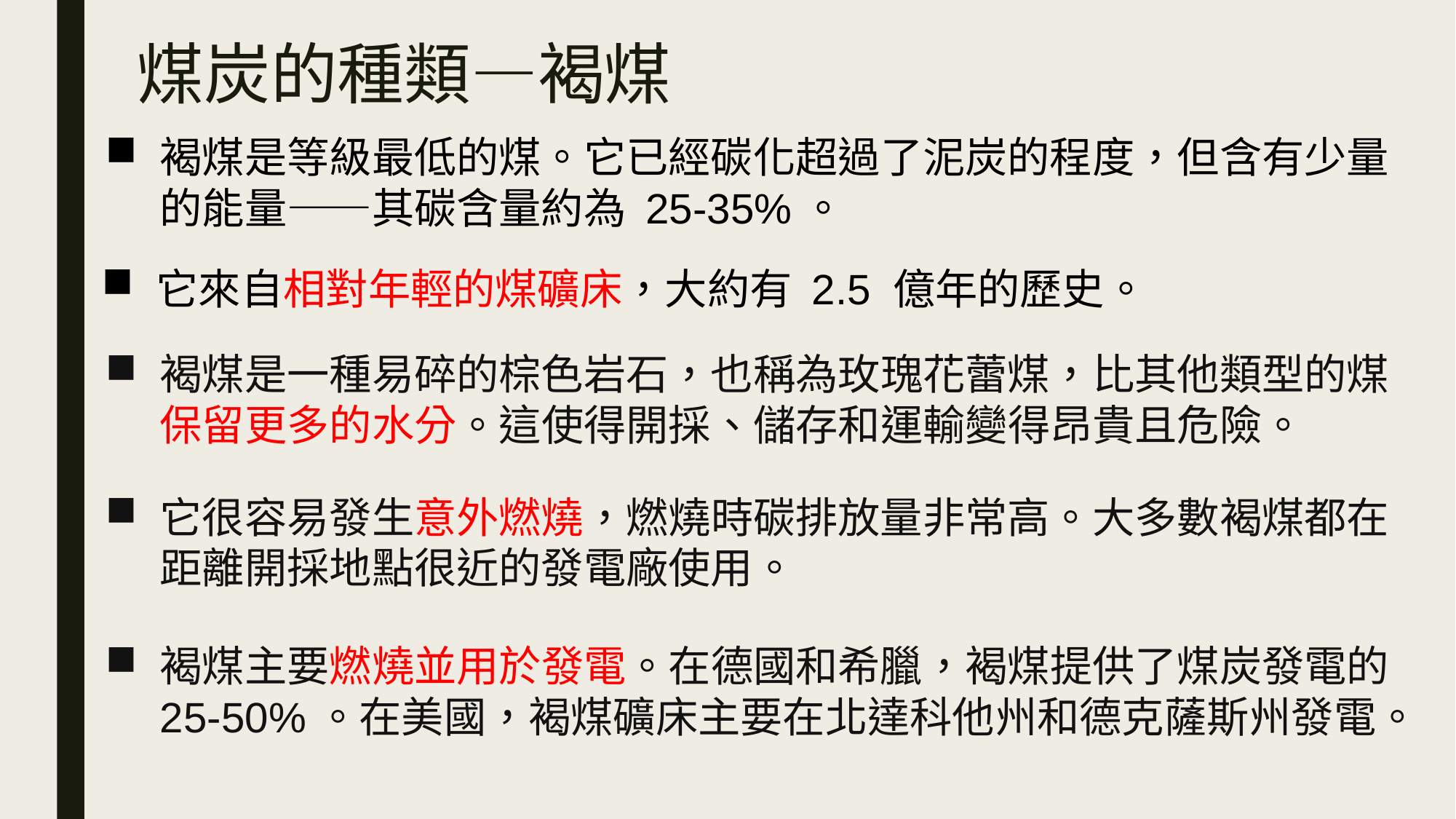

煤炭的種類—褐煤
褐煤是等級最低的煤。它已經碳化超過了泥炭的程度，但含有少量的能量——其碳含量約為 25-35%。
它來自相對年輕的煤礦床，大約有 2.5 億年的歷史。
褐煤是一種易碎的棕色岩石，也稱為玫瑰花蕾煤，比其他類型的煤保留更多的水分。這使得開採、儲存和運輸變得昂貴且危險。
它很容易發生意外燃燒，燃燒時碳排放量非常高。大多數褐煤都在距離開採地點很近的發電廠使用。
褐煤主要燃燒並用於發電。在德國和希臘，褐煤提供了煤炭發電的 25-50%。在美國，褐煤礦床主要在北達科他州和德克薩斯州發電。